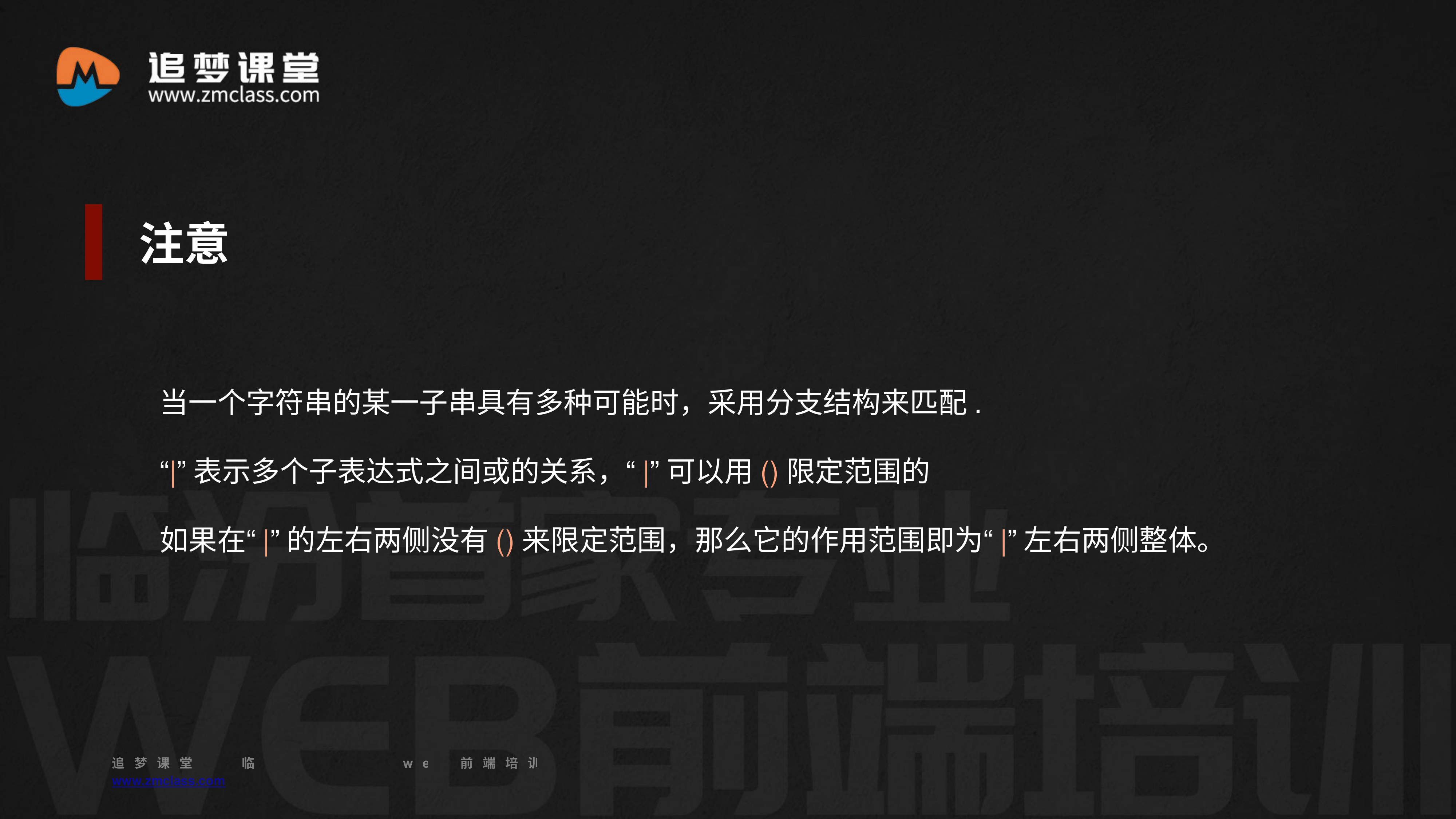

注意
当一个字符串的某一子串具有多种可能时，采用分支结构来匹配.
“|”表示多个子表达式之间或的关系，“|”可以用()限定范围的
如果在“|”的左右两侧没有()来限定范围，那么它的作用范围即为“|”左右两侧整体。
追梦课堂   临汾首家专业的web前端培训机构                                                          www.zmclass.com
50